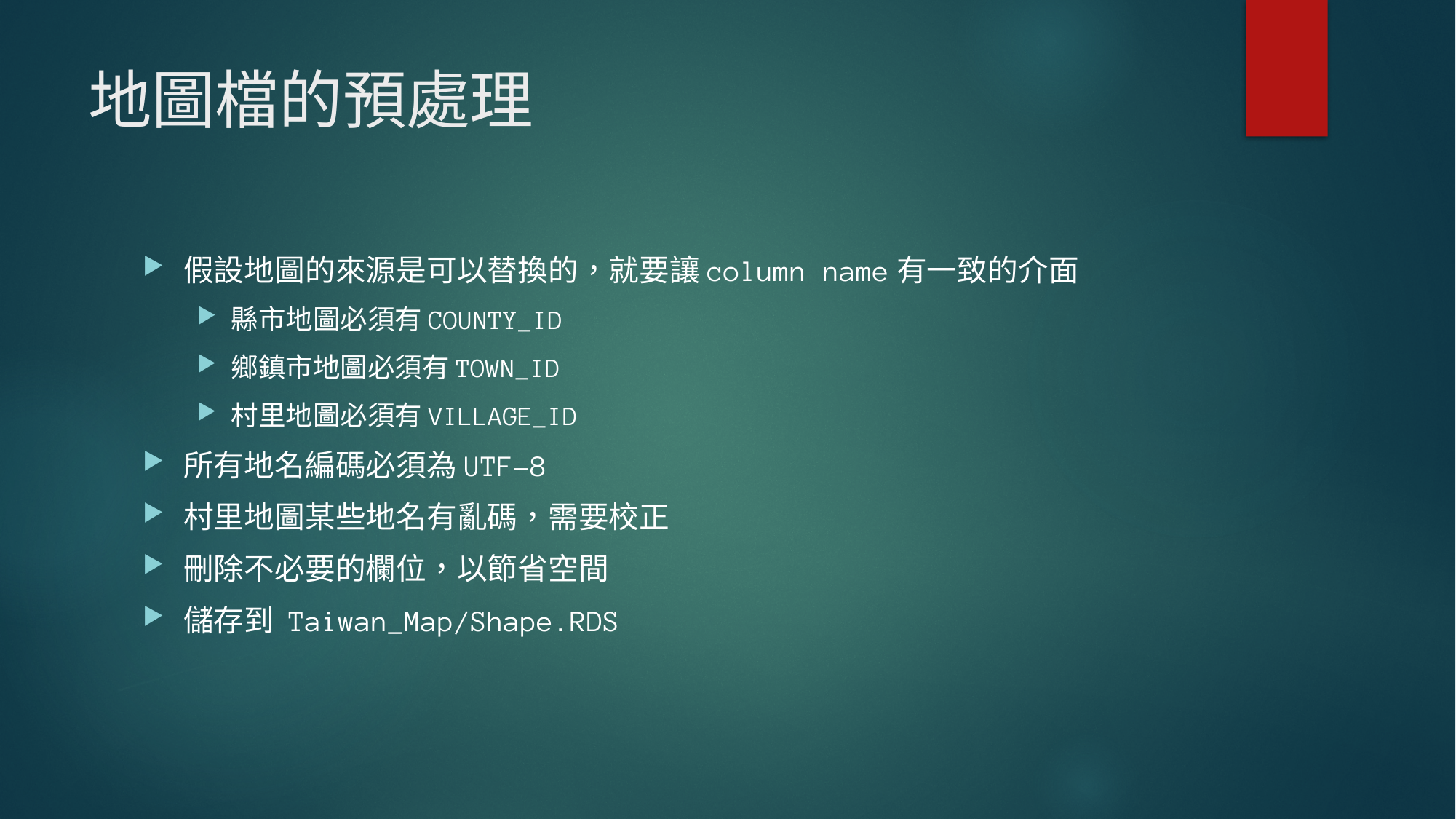

# 地圖檔的預處理
假設地圖的來源是可以替換的，就要讓column name有一致的介面
縣市地圖必須有COUNTY_ID
鄉鎮市地圖必須有TOWN_ID
村里地圖必須有VILLAGE_ID
所有地名編碼必須為UTF-8
村里地圖某些地名有亂碼，需要校正
刪除不必要的欄位，以節省空間
儲存到 Taiwan_Map/Shape.RDS